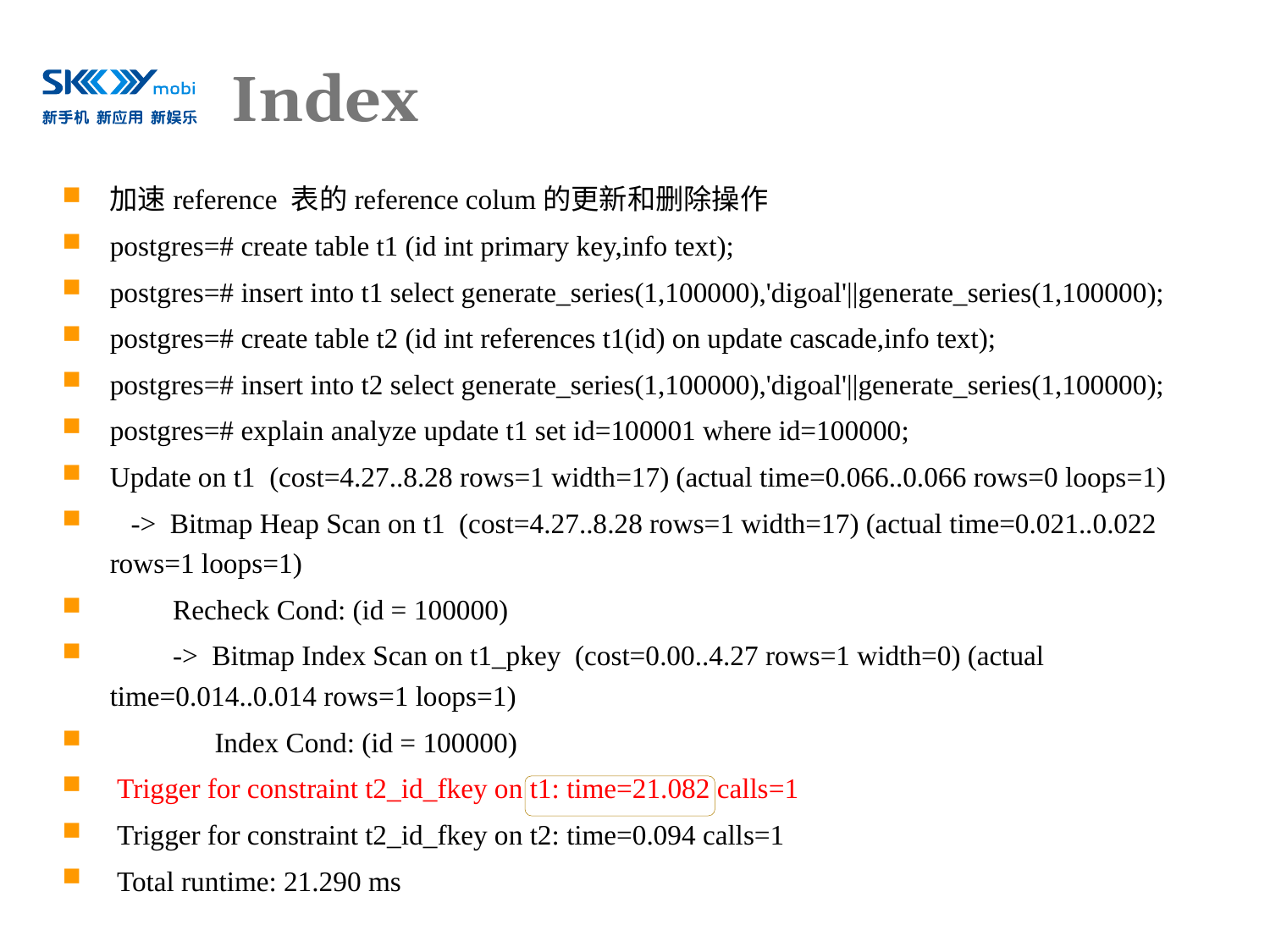

# Index
加速reference 表的reference colum的更新和删除操作
postgres=# create table t1 (id int primary key,info text);
postgres=# insert into t1 select generate_series(1,100000),'digoal'||generate_series(1,100000);
postgres=# create table t2 (id int references t1(id) on update cascade,info text);
postgres=# insert into t2 select generate_series(1,100000),'digoal'||generate_series(1,100000);
postgres=# explain analyze update t1 set id=100001 where id=100000;
Update on t1  (cost=4.27..8.28 rows=1 width=17) (actual time=0.066..0.066 rows=0 loops=1)
   ->  Bitmap Heap Scan on t1  (cost=4.27..8.28 rows=1 width=17) (actual time=0.021..0.022 rows=1 loops=1)
         Recheck Cond: (id = 100000)
         ->  Bitmap Index Scan on t1_pkey  (cost=0.00..4.27 rows=1 width=0) (actual time=0.014..0.014 rows=1 loops=1)
               Index Cond: (id = 100000)
 Trigger for constraint t2_id_fkey on t1: time=21.082 calls=1
 Trigger for constraint t2_id_fkey on t2: time=0.094 calls=1
 Total runtime: 21.290 ms